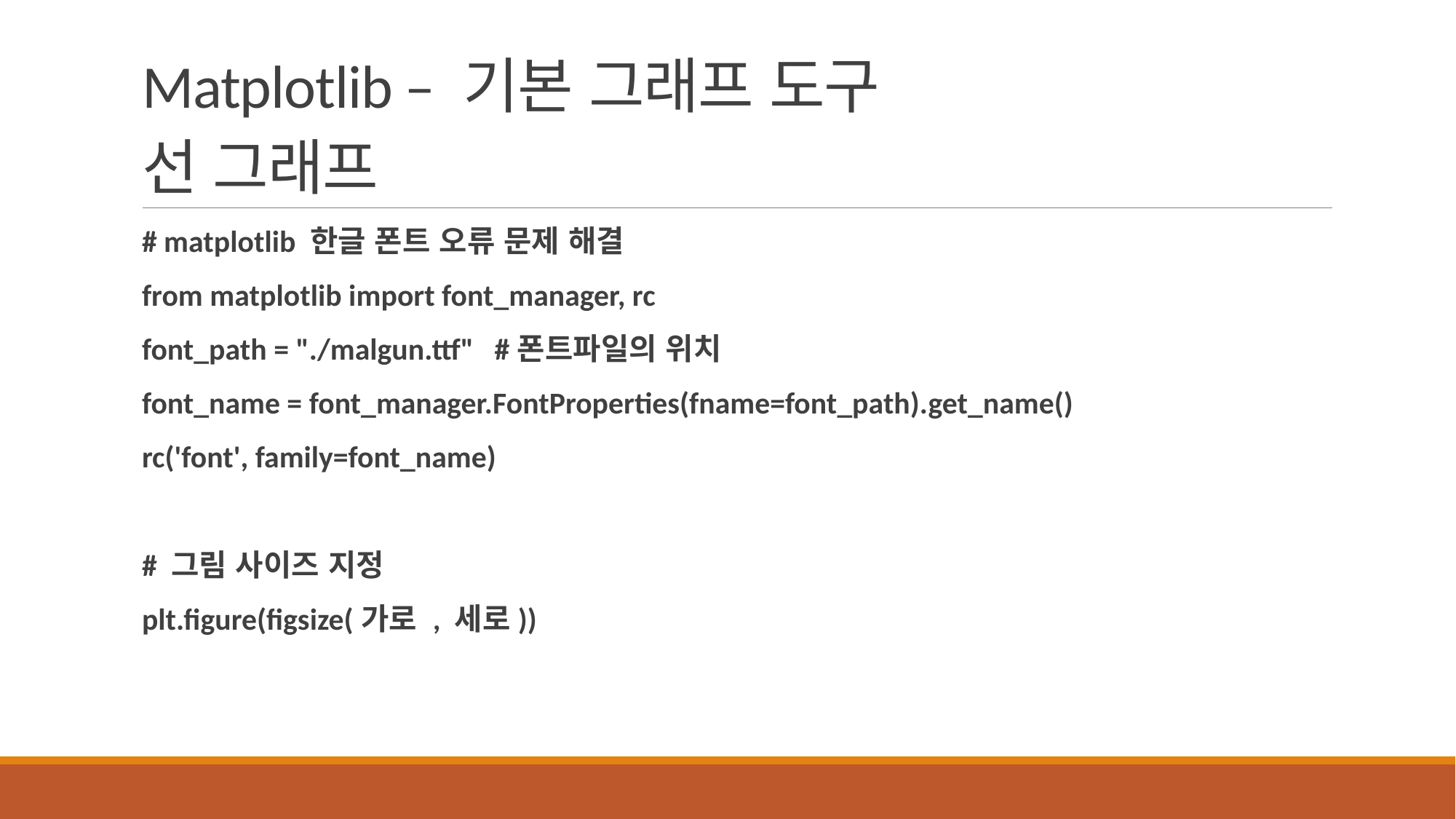

# Matplotlib – 기본 그래프 도구 선 그래프
# matplotlib 한글 폰트 오류 문제 해결
from matplotlib import font_manager, rc
font_path = "./malgun.ttf"   #폰트파일의 위치
font_name = font_manager.FontProperties(fname=font_path).get_name()
rc('font', family=font_name)

# 그림 사이즈 지정
plt.figure(figsize(가로 , 세로))